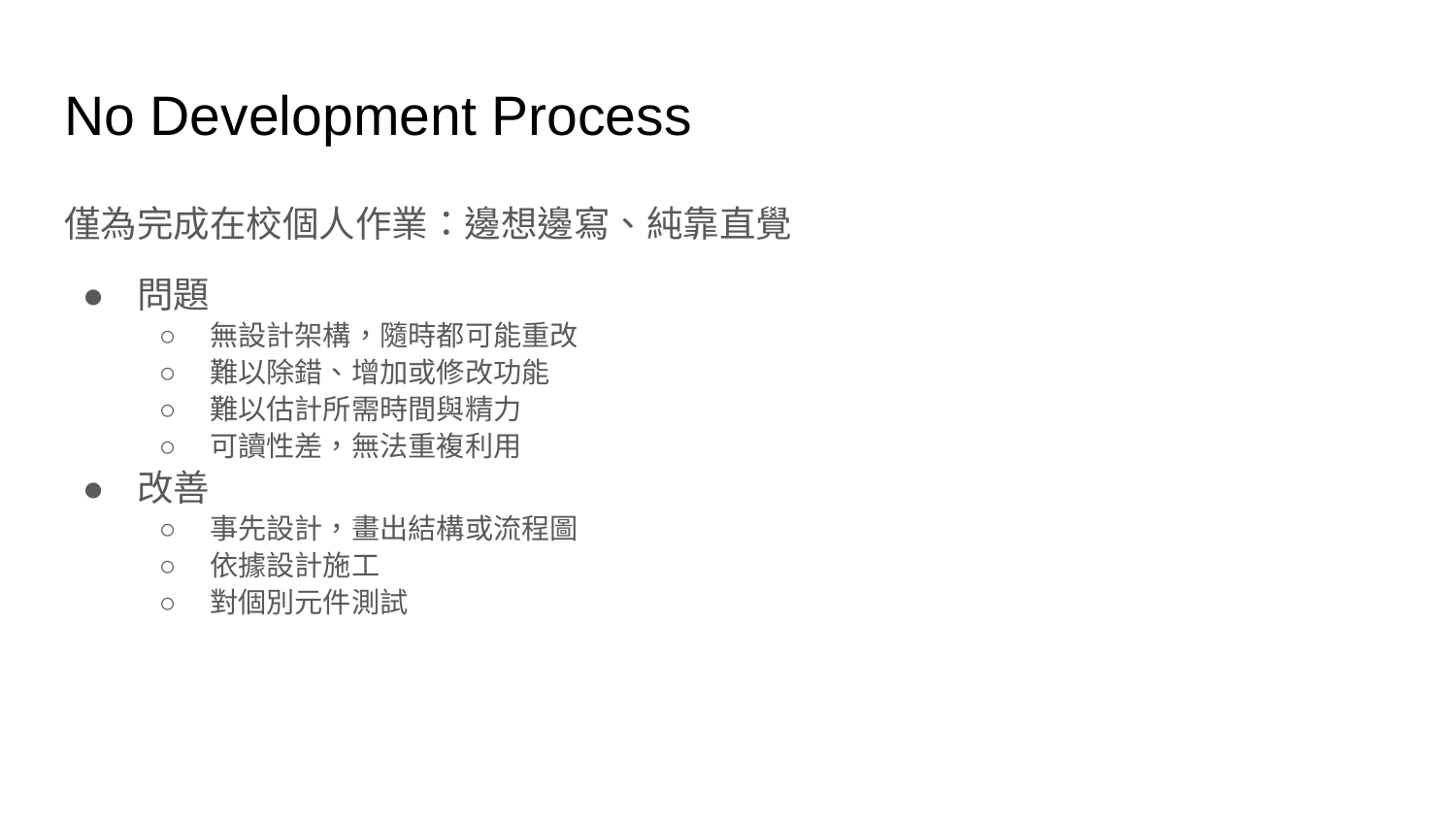

# No Development Process
僅為完成在校個人作業：邊想邊寫、純靠直覺
問題
無設計架構，隨時都可能重改
難以除錯、增加或修改功能
難以估計所需時間與精力
可讀性差，無法重複利用
改善
事先設計，畫出結構或流程圖
依據設計施工
對個別元件測試